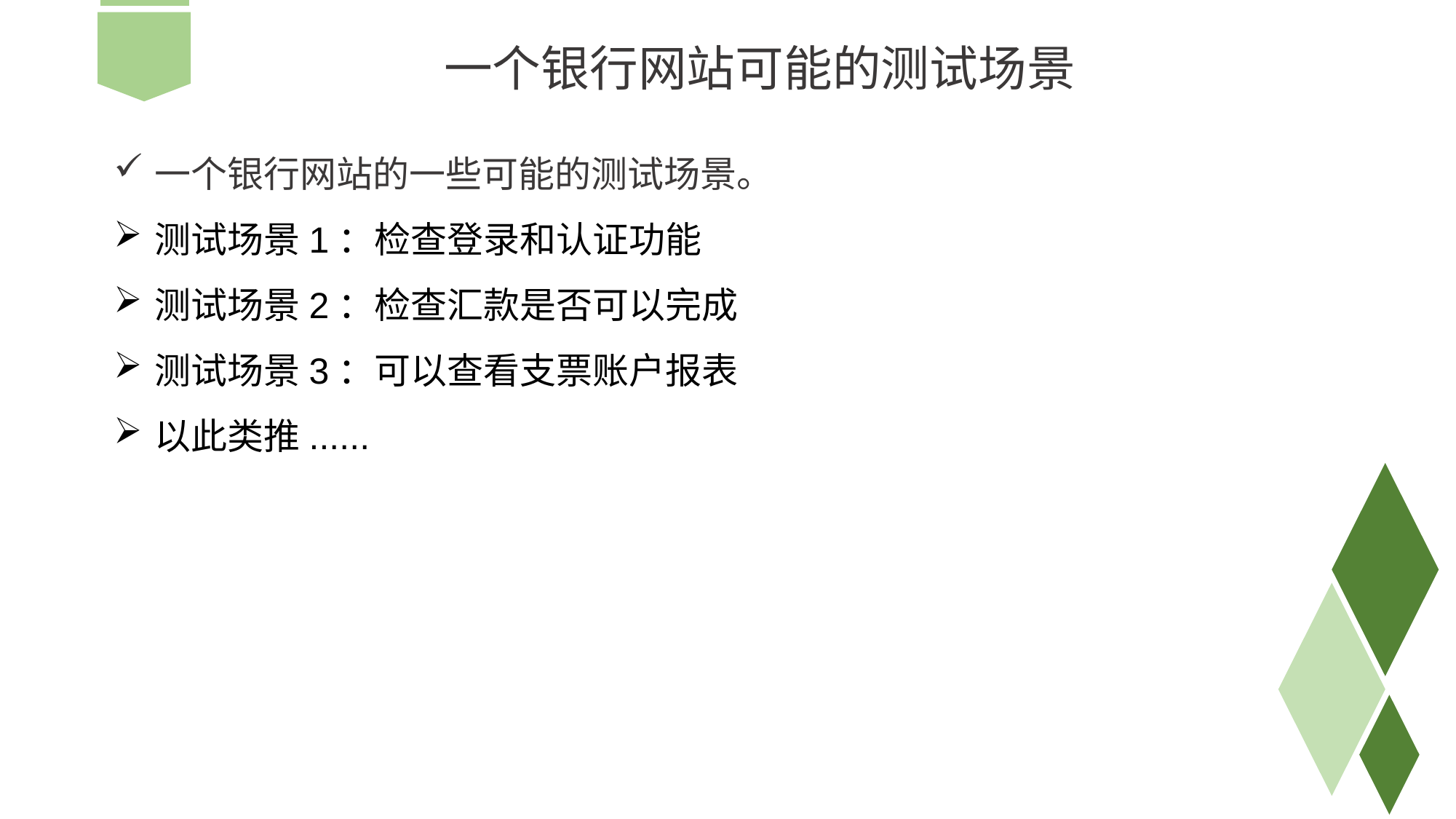

一个银行网站可能的测试场景
一个银行网站的一些可能的测试场景。
测试场景1：检查登录和认证功能
测试场景2：检查汇款是否可以完成
测试场景3：可以查看支票账户报表
以此类推......

50